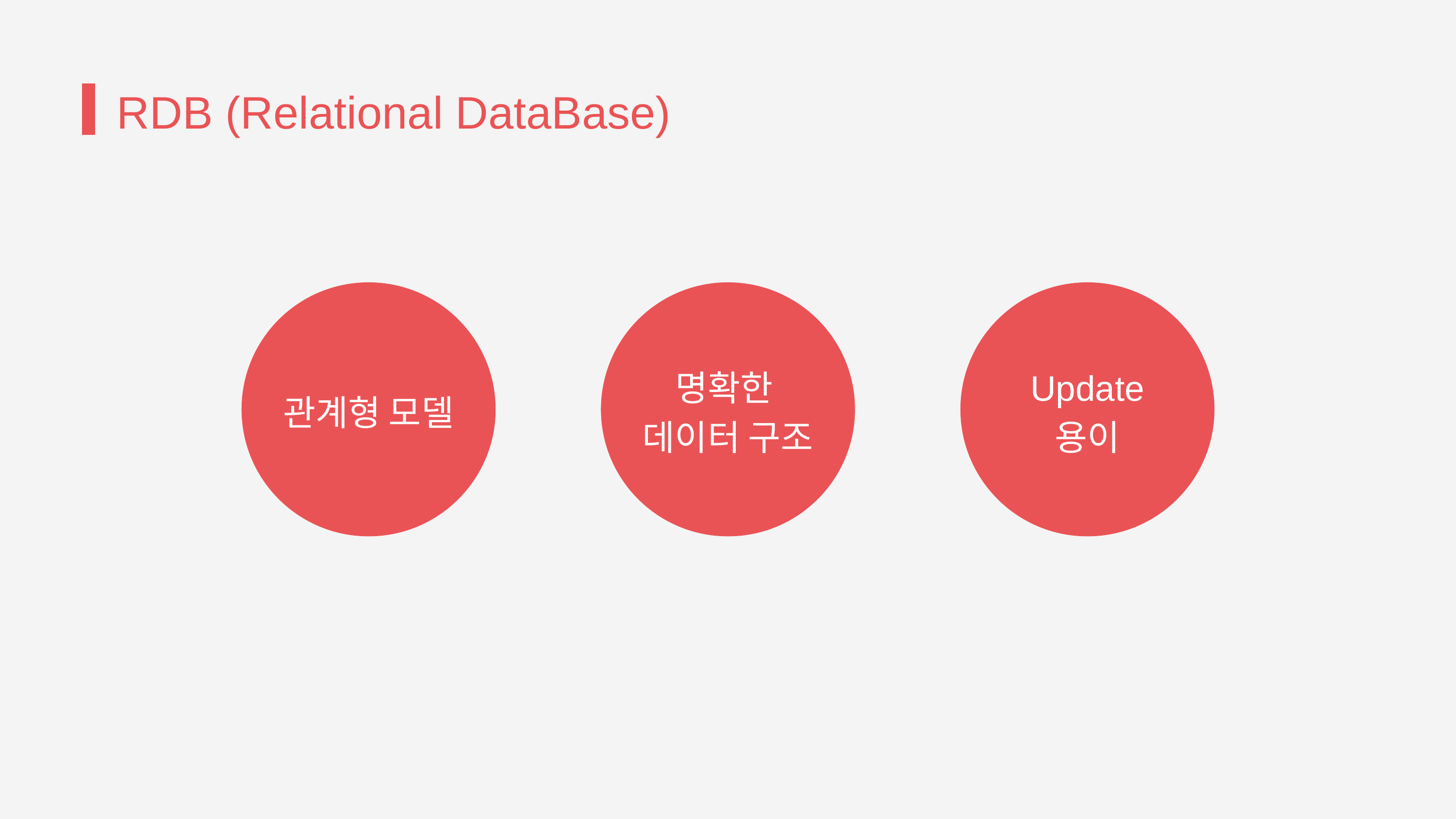

RDB (Relational DataBase)

명확한
데이터 구조
Update
용이
관계형 모델